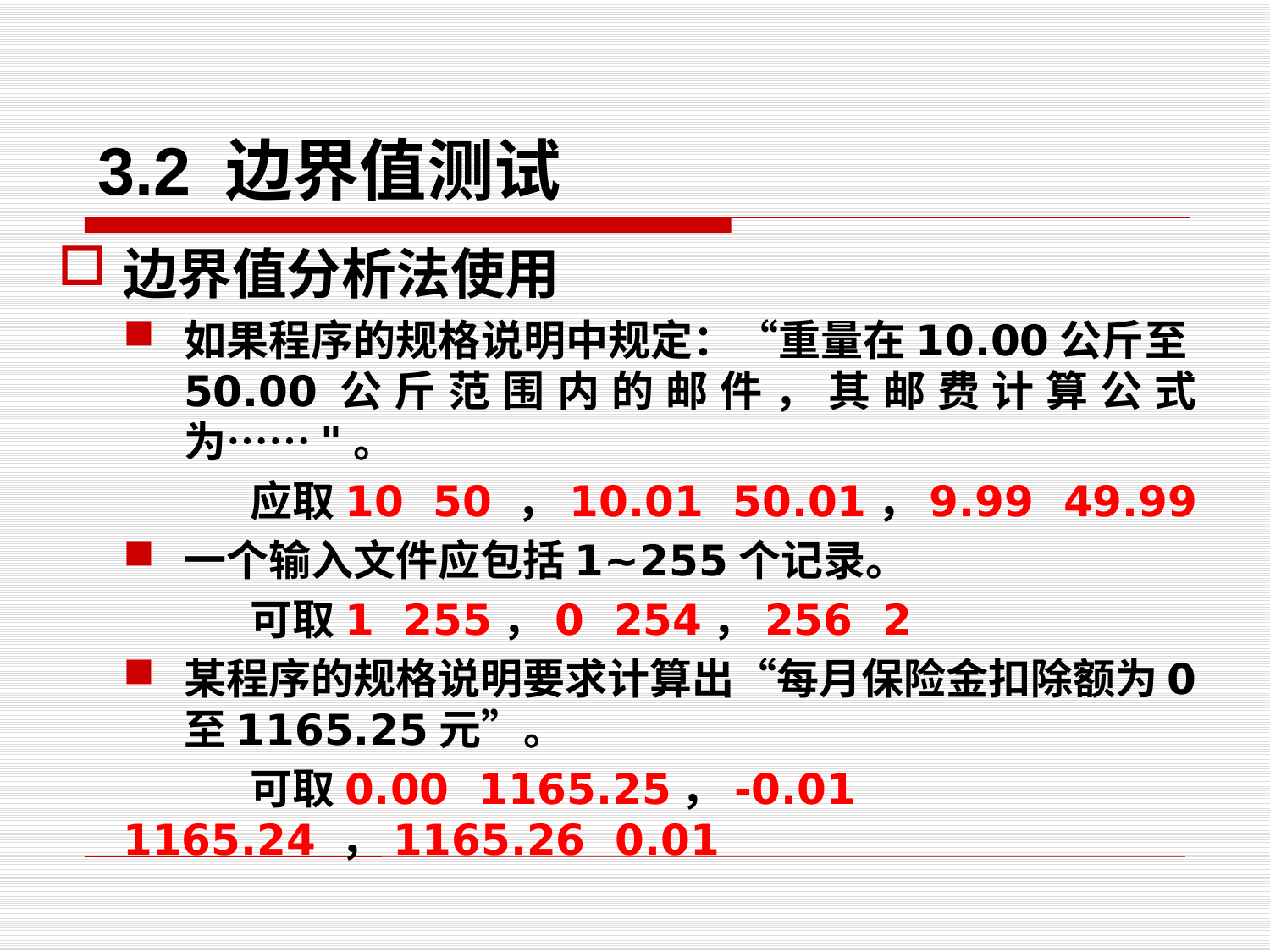

# 3.2 边界值测试
边界值分析法使用
如果程序的规格说明中规定：“重量在10.00公斤至50.00公斤范围内的邮件，其邮费计算公式为……"。
	应取10  50 ，10.01  50.01，9.99  49.99
一个输入文件应包括1~255个记录。
	可取1  255，0  254，256  2
某程序的规格说明要求计算出“每月保险金扣除额为0至1165.25元”。
	可取0.00  1165.25，-0.01  1165.24 ，1165.26  0.01